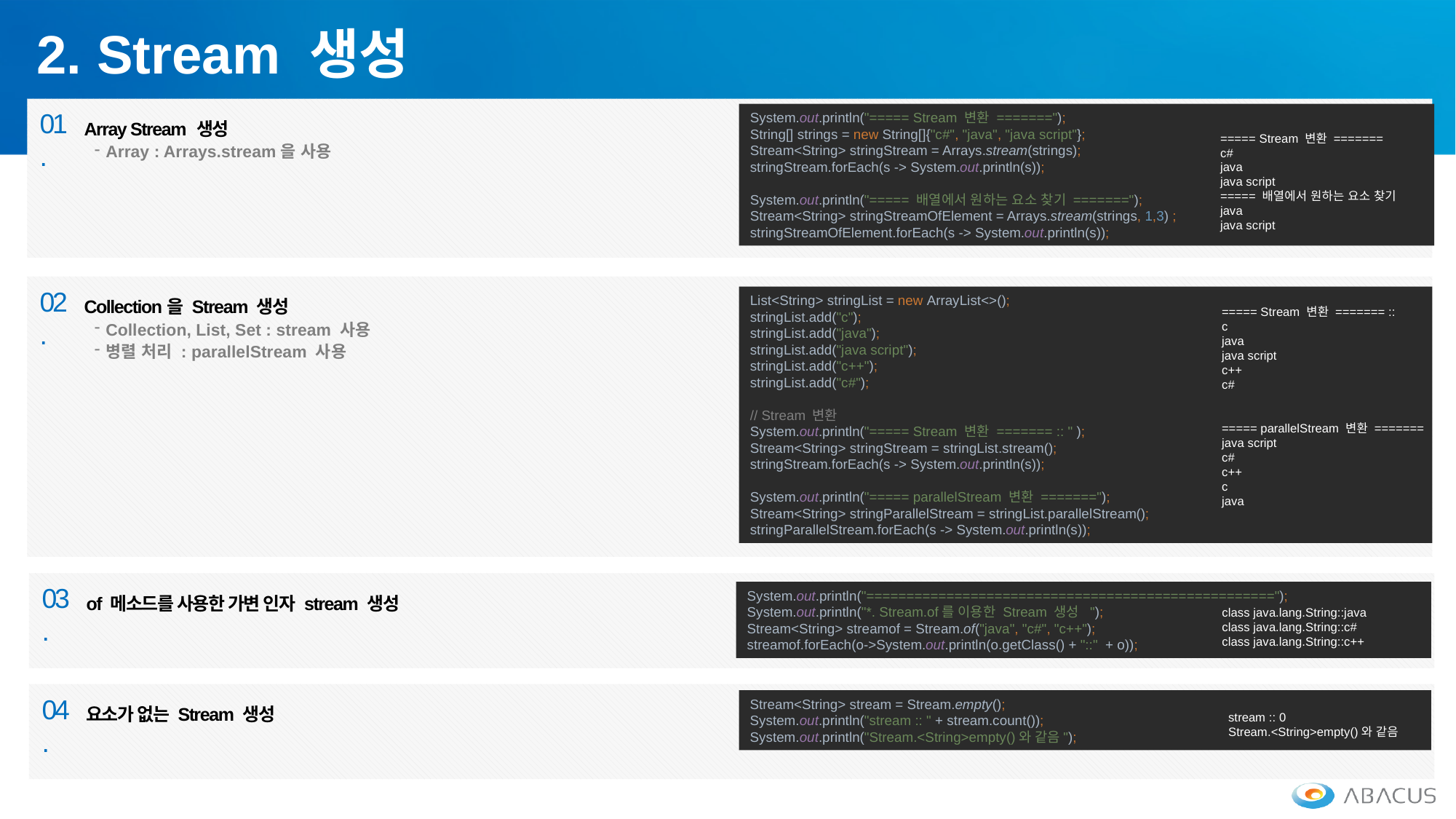

2. Stream 생성

01.
Array Stream 생성
Array : Arrays.stream을 사용
System.out.println("===== Stream 변환 =======");
String[] strings = new String[]{"c#", "java", "java script"};
Stream<String> stringStream = Arrays.stream(strings);
stringStream.forEach(s -> System.out.println(s));
System.out.println("===== 배열에서 원하는 요소 찾기 =======");
Stream<String> stringStreamOfElement = Arrays.stream(strings, 1,3) ;
stringStreamOfElement.forEach(s -> System.out.println(s));
===== Stream 변환 =======
c#
java
java script
===== 배열에서 원하는 요소 찾기
java
java script

02.
Collection을 Stream 생성
Collection, List, Set : stream 사용
병렬 처리 : parallelStream 사용
List<String> stringList = new ArrayList<>();
stringList.add("c");
stringList.add("java");
stringList.add("java script");
stringList.add("c++");
stringList.add("c#");
// Stream 변환
System.out.println("===== Stream 변환 ======= :: " );
Stream<String> stringStream = stringList.stream();
stringStream.forEach(s -> System.out.println(s));
System.out.println("===== parallelStream 변환 =======");
Stream<String> stringParallelStream = stringList.parallelStream();
stringParallelStream.forEach(s -> System.out.println(s));
===== Stream 변환 ======= ::
c
java
java script
c++
c#

===== parallelStream 변환 =======
java script
c#
c++
c
java

03.
of 메소드를 사용한 가변 인자 stream 생성
System.out.println("===================================================");
System.out.println("*. Stream.of를 이용한 Stream 생성  ");
Stream<String> streamof = Stream.of("java", "c#", "c++");
streamof.forEach(o->System.out.println(o.getClass() + "::"  + o));
class java.lang.String::java
class java.lang.String::c#
class java.lang.String::c++

04.
요소가 없는 Stream 생성
Stream<String> stream = Stream.empty();
System.out.println("stream :: " + stream.count());
System.out.println("Stream.<String>empty()와 같음");
stream :: 0
Stream.<String>empty()와 같음